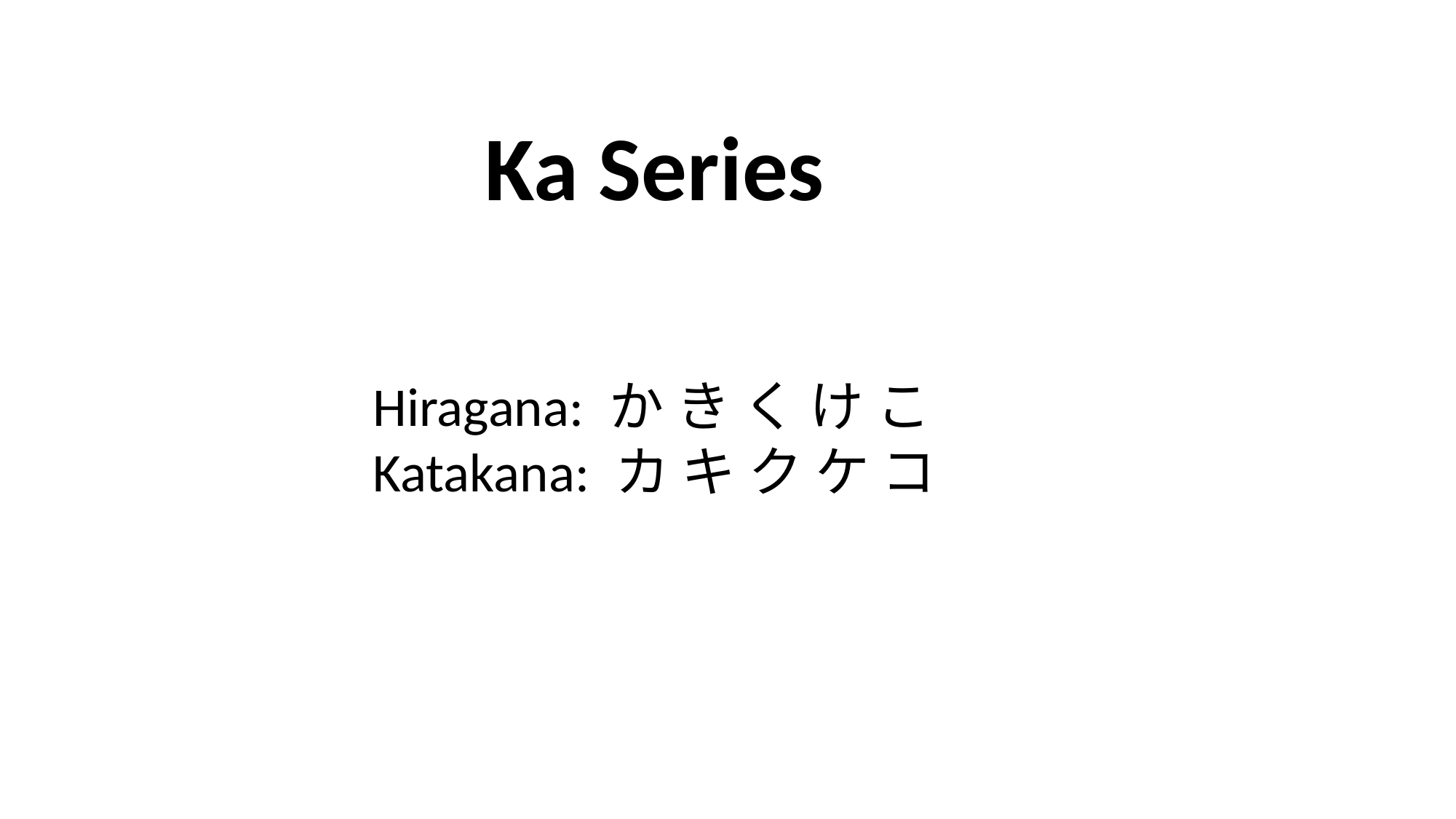

Ka Series
Hiragana: か き く け こ
Katakana: カ キ ク ケ コ